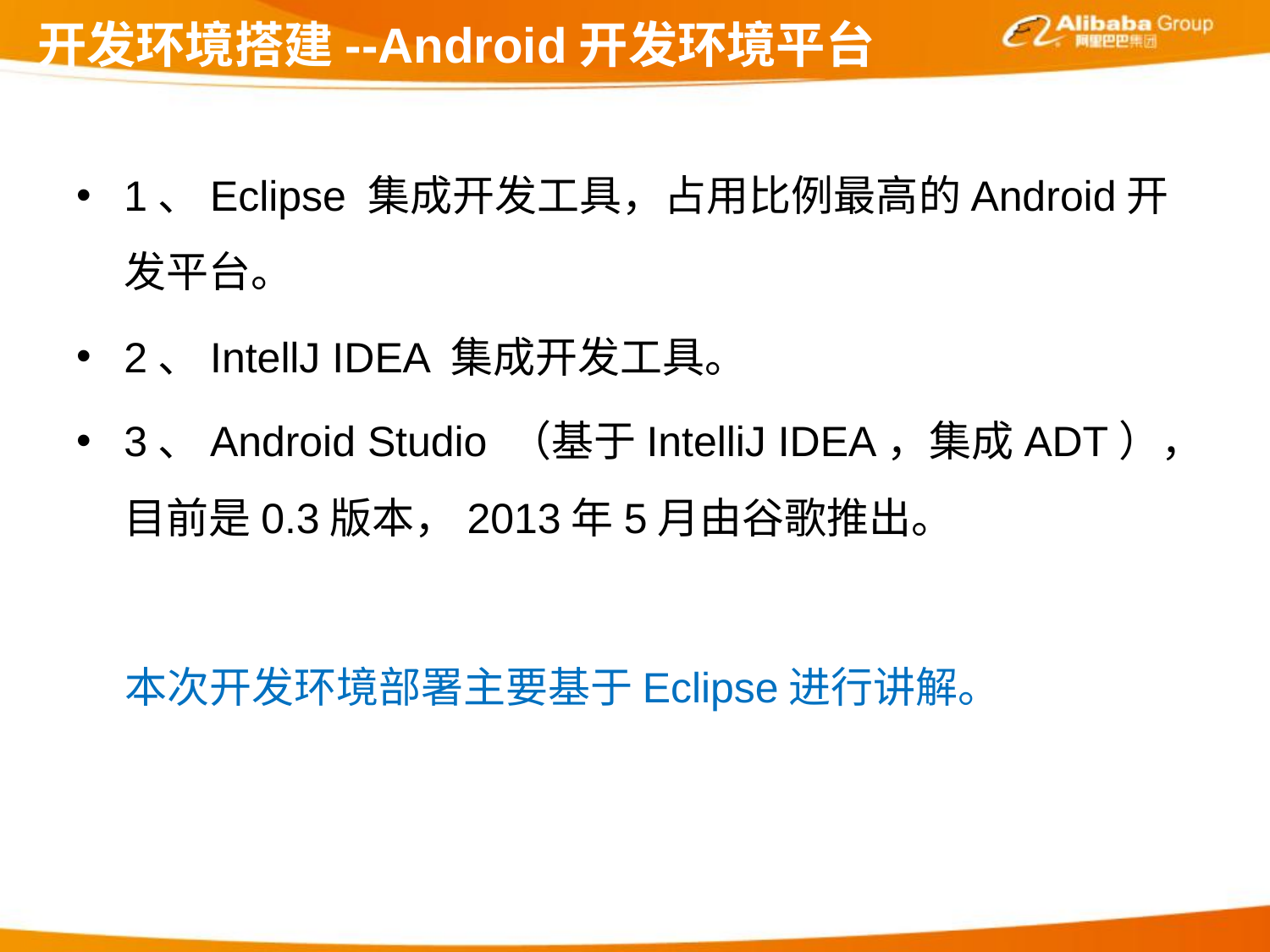

# 开发环境搭建--Android开发环境平台
1、Eclipse 集成开发工具，占用比例最高的Android开发平台。
2、IntellJ IDEA 集成开发工具。
3、Android Studio （基于IntelliJ IDEA，集成ADT），目前是0.3版本，2013年5月由谷歌推出。

    本次开发环境部署主要基于Eclipse进行讲解。